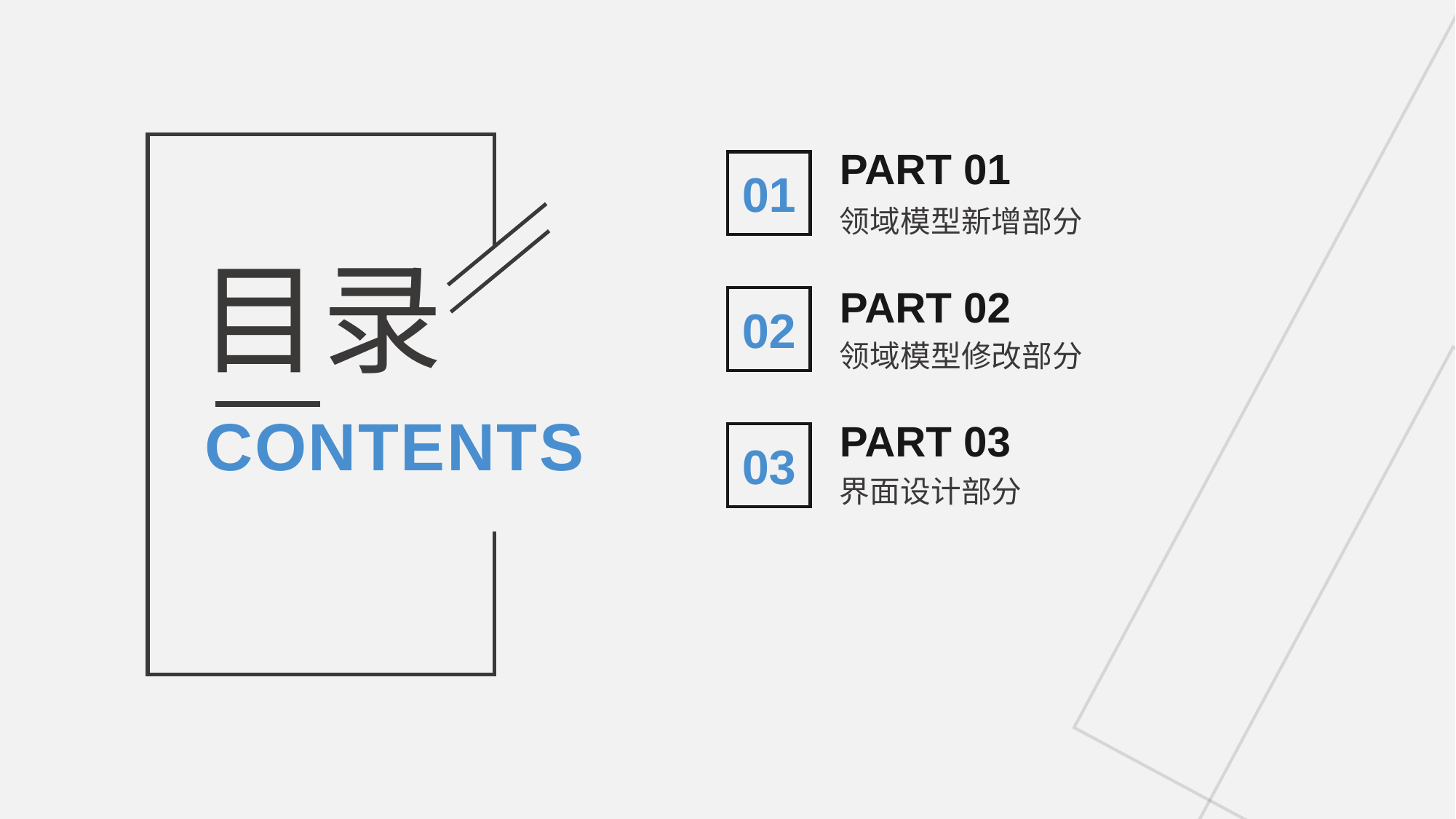

PART 01

01
领域模型新增部分

PART 02

02
目录
领域模型修改部分
CONTENTS
PART 03

03
界面设计部分